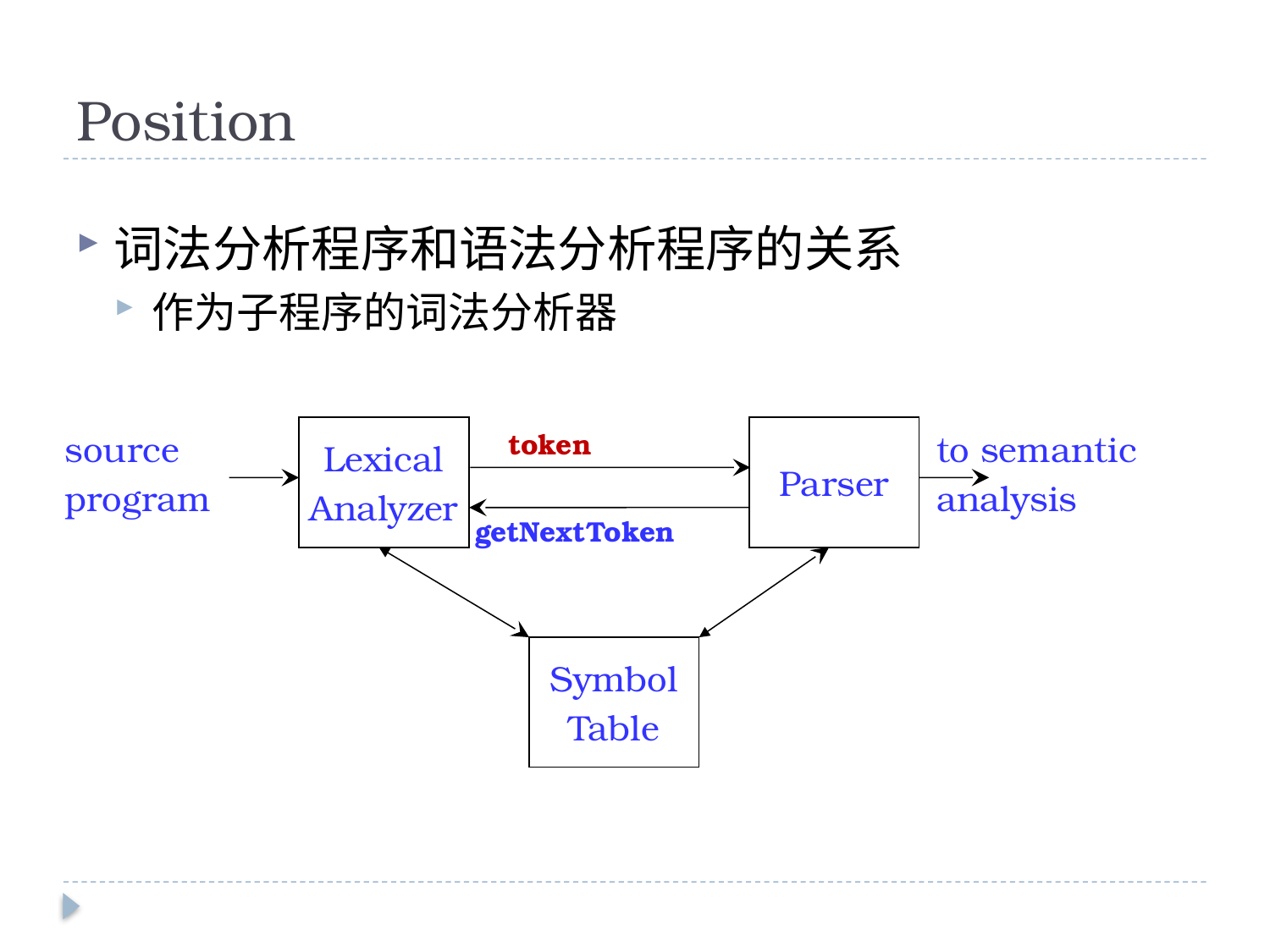

# Position
词法分析程序和语法分析程序的关系
作为子程序的词法分析器
Lexical
Analyzer
Parser
to semantic
analysis
token
source
program

getNextToken

Symbol
Table